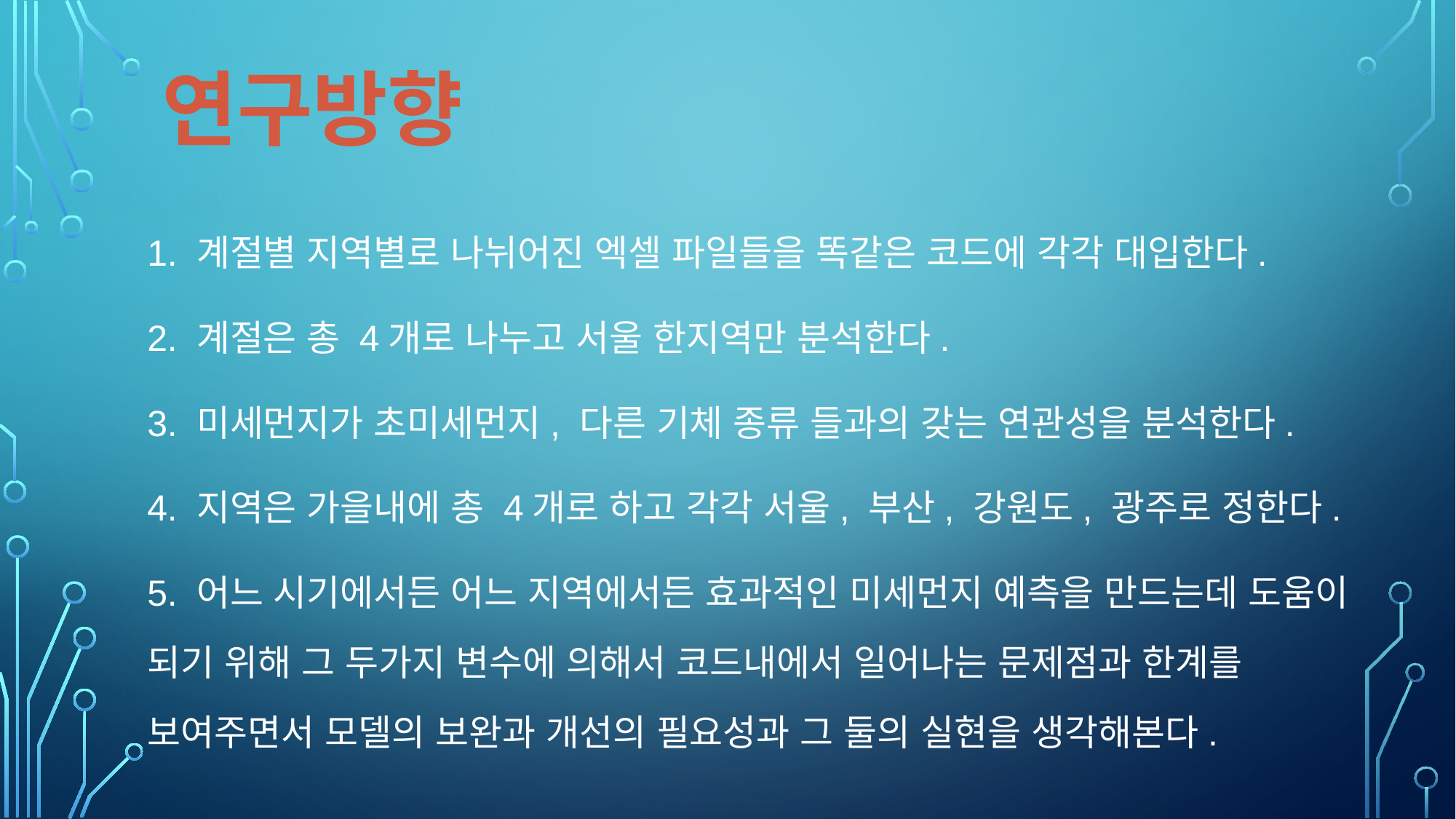

연구방향
1. 계절별 지역별로 나뉘어진 엑셀 파일들을 똑같은 코드에 각각 대입한다.
2. 계절은 총 4개로 나누고 서울 한지역만 분석한다.
3. 미세먼지가 초미세먼지, 다른 기체 종류 들과의 갖는 연관성을 분석한다.
4. 지역은 가을내에 총 4개로 하고 각각 서울, 부산, 강원도, 광주로 정한다.
5. 어느 시기에서든 어느 지역에서든 효과적인 미세먼지 예측을 만드는데 도움이 되기 위해 그 두가지 변수에 의해서 코드내에서 일어나는 문제점과 한계를 보여주면서 모델의 보완과 개선의 필요성과 그 둘의 실현을 생각해본다.